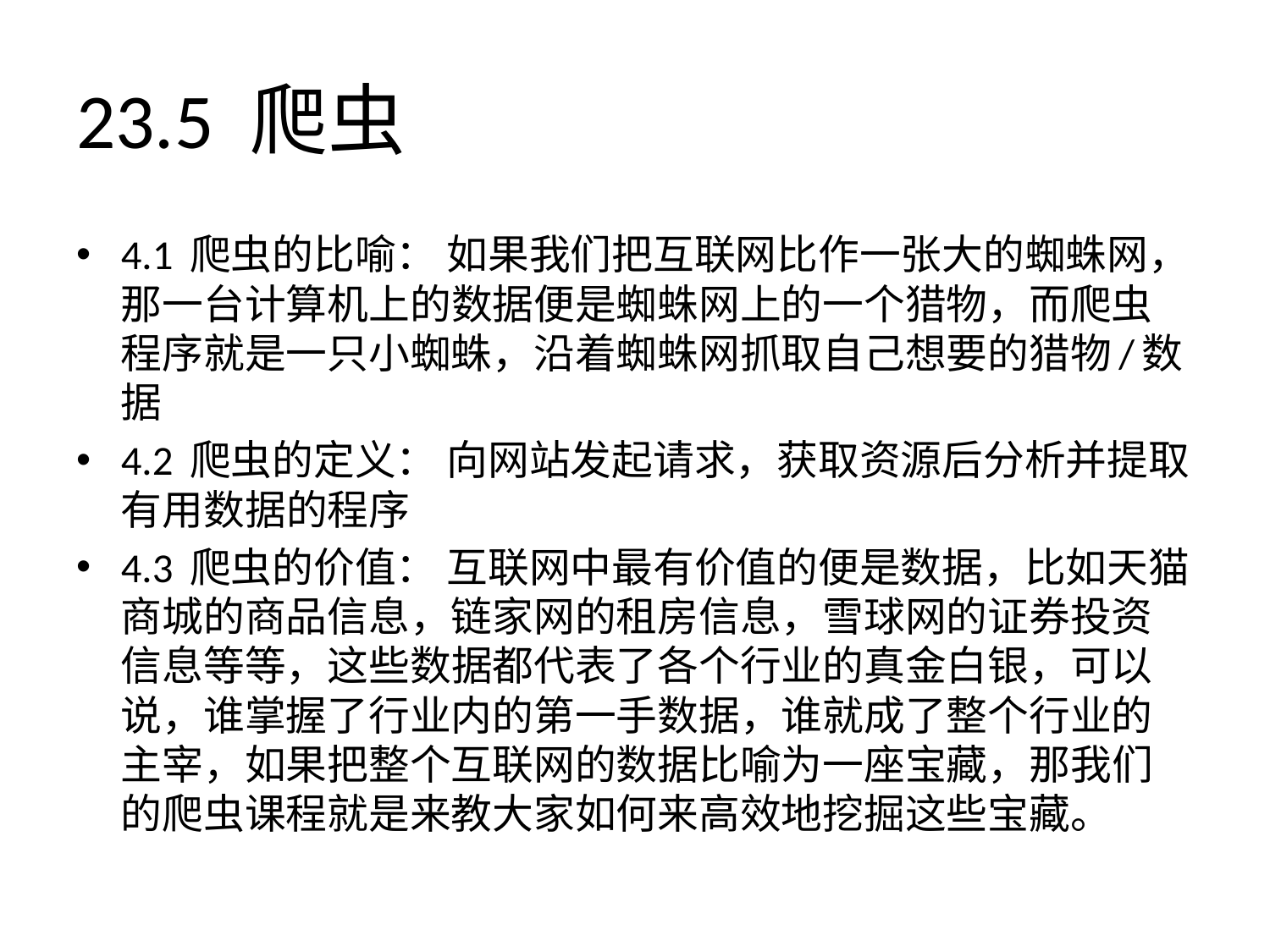

# 23.5 爬虫
4.1 爬虫的比喻： 如果我们把互联网比作一张大的蜘蛛网，那一台计算机上的数据便是蜘蛛网上的一个猎物，而爬虫程序就是一只小蜘蛛，沿着蜘蛛网抓取自己想要的猎物/数据
4.2 爬虫的定义： 向网站发起请求，获取资源后分析并提取有用数据的程序
4.3 爬虫的价值： 互联网中最有价值的便是数据，比如天猫商城的商品信息，链家网的租房信息，雪球网的证券投资信息等等，这些数据都代表了各个行业的真金白银，可以说，谁掌握了行业内的第一手数据，谁就成了整个行业的主宰，如果把整个互联网的数据比喻为一座宝藏，那我们的爬虫课程就是来教大家如何来高效地挖掘这些宝藏。